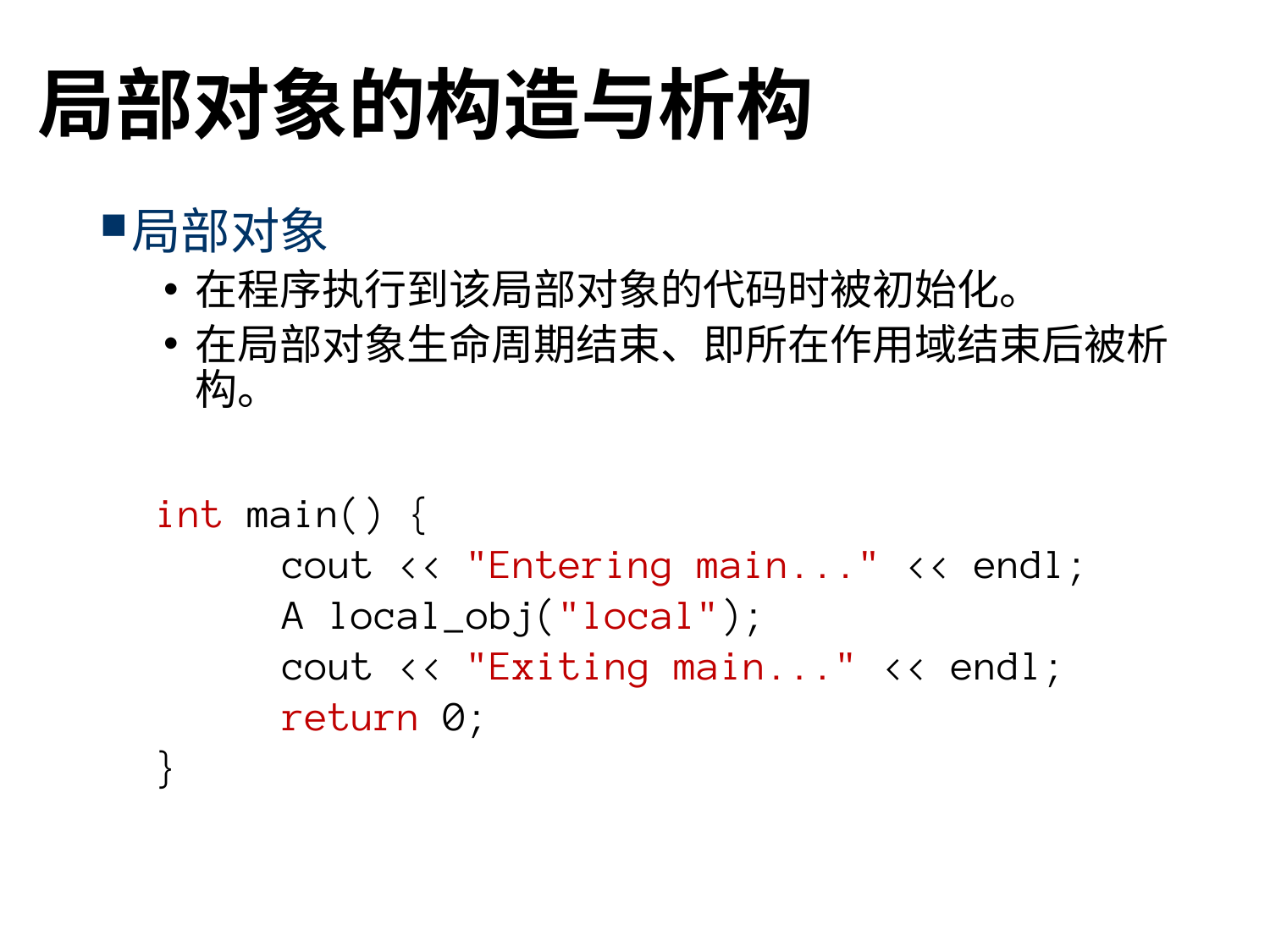

# 局部对象的构造与析构
局部对象
在程序执行到该局部对象的代码时被初始化。
在局部对象生命周期结束、即所在作用域结束后被析构。
int main() {
	cout << "Entering main..." << endl;
	A local_obj("local");
	cout << "Exiting main..." << endl;
	return 0;
}